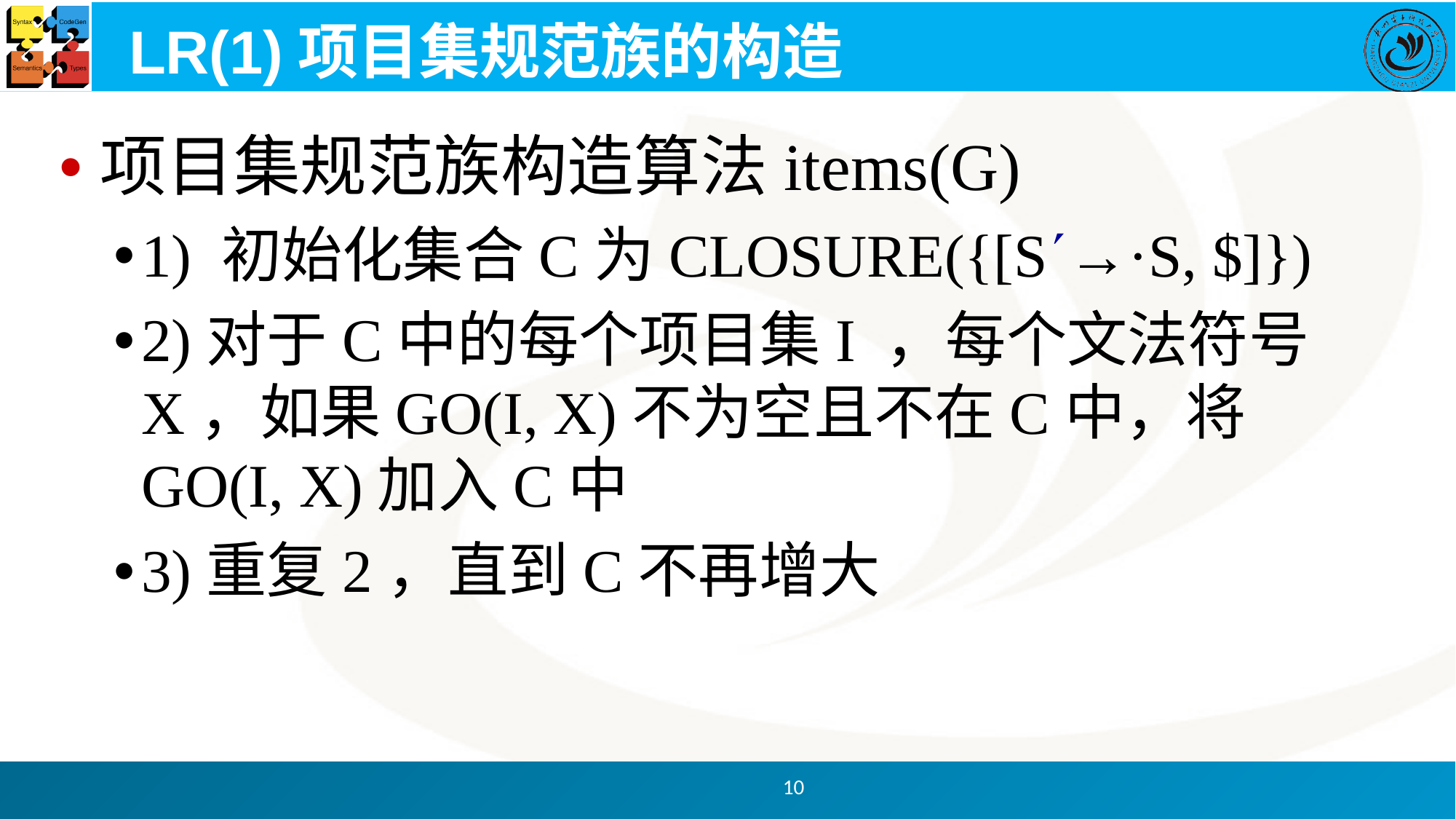

# LR(1)项目集规范族的构造
项目集规范族构造算法items(G)
1) 初始化集合C为CLOSURE({[S′→·S, $]})
2)对于C中的每个项目集I ，每个文法符号X，如果GO(I, X)不为空且不在C中，将GO(I, X)加入C中
3)重复2，直到C不再增大
10